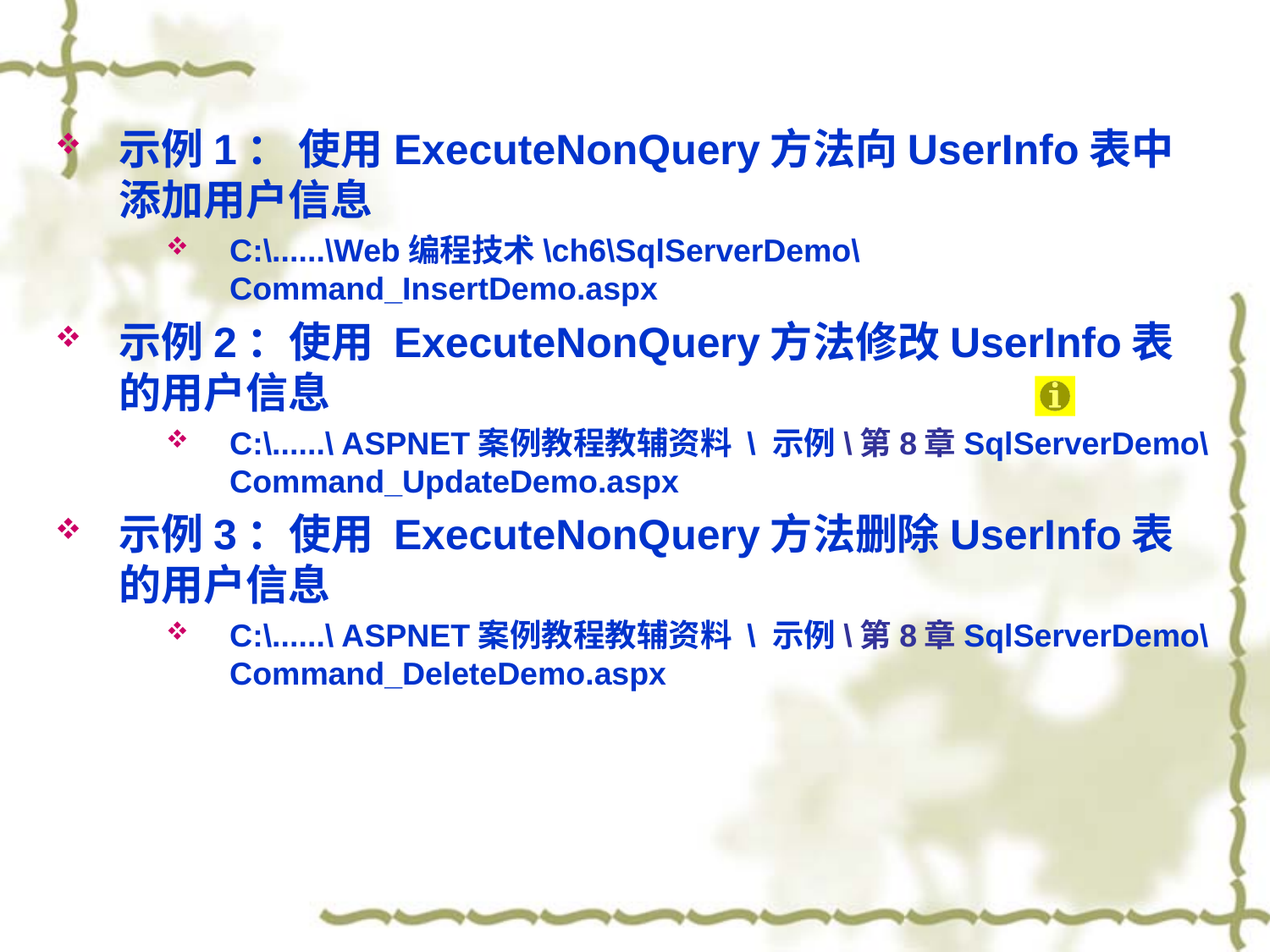

示例1： 使用ExecuteNonQuery方法向UserInfo表中添加用户信息
C:\......\Web编程技术\ch6\SqlServerDemo\Command_InsertDemo.aspx
示例2：使用 ExecuteNonQuery方法修改UserInfo表的用户信息
C:\......\ ASPNET案例教程教辅资料 \ 示例\第8章SqlServerDemo\Command_UpdateDemo.aspx
示例3：使用 ExecuteNonQuery方法删除UserInfo表的用户信息
C:\......\ ASPNET案例教程教辅资料 \ 示例\第8章SqlServerDemo\ Command_DeleteDemo.aspx